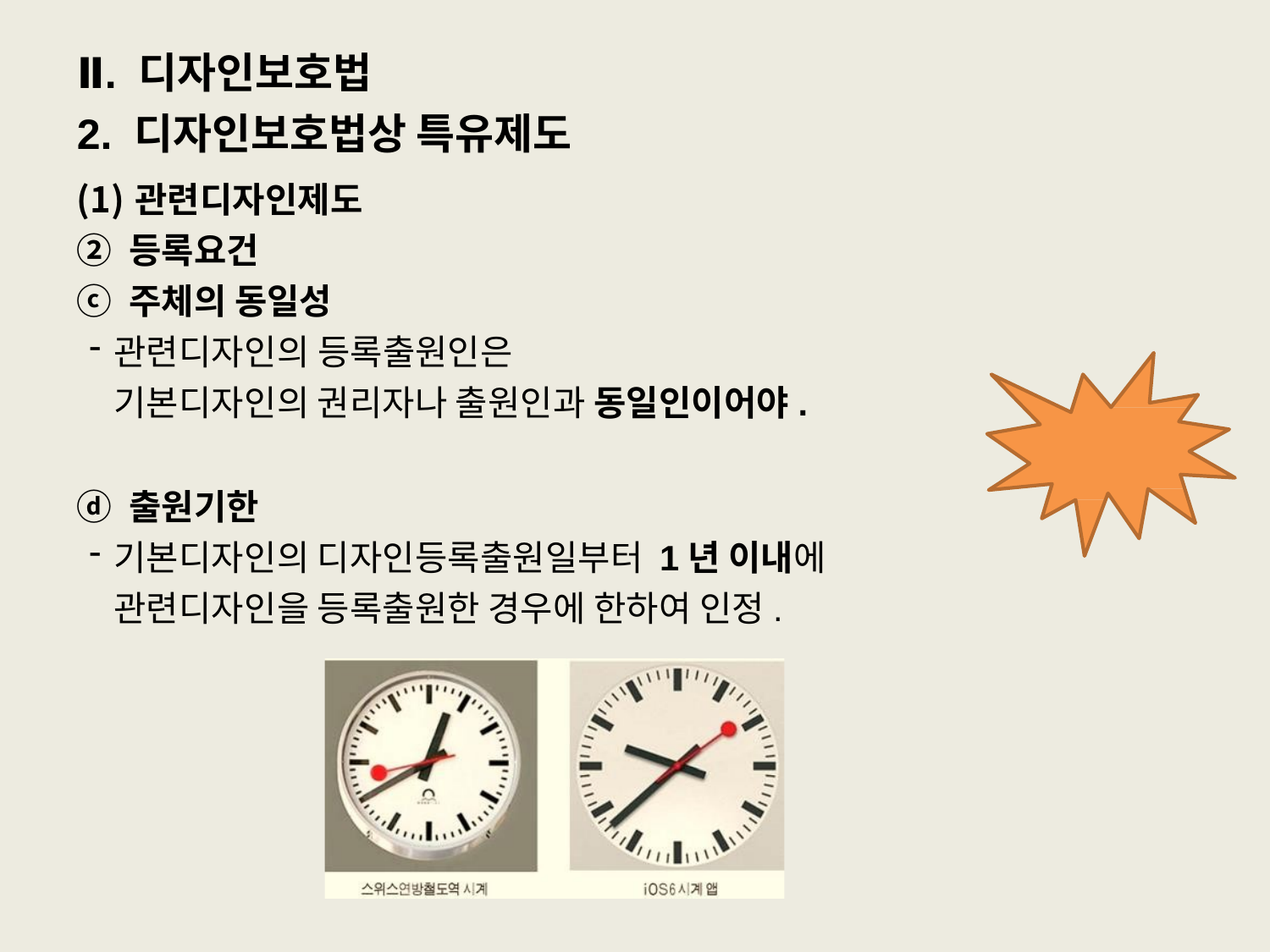

# Ⅱ. 디자인보호법
2. 디자인보호법상 특유제도
관련디자인제도
② 등록요건
ⓒ 주체의 동일성
관련디자인의 등록출원인은
기본디자인의 권리자나 출원인과 동일인이어야.

ⓓ 출원기한
기본디자인의 디자인등록출원일부터 1년 이내에  관련디자인을 등록출원한 경우에 한하여 인정.